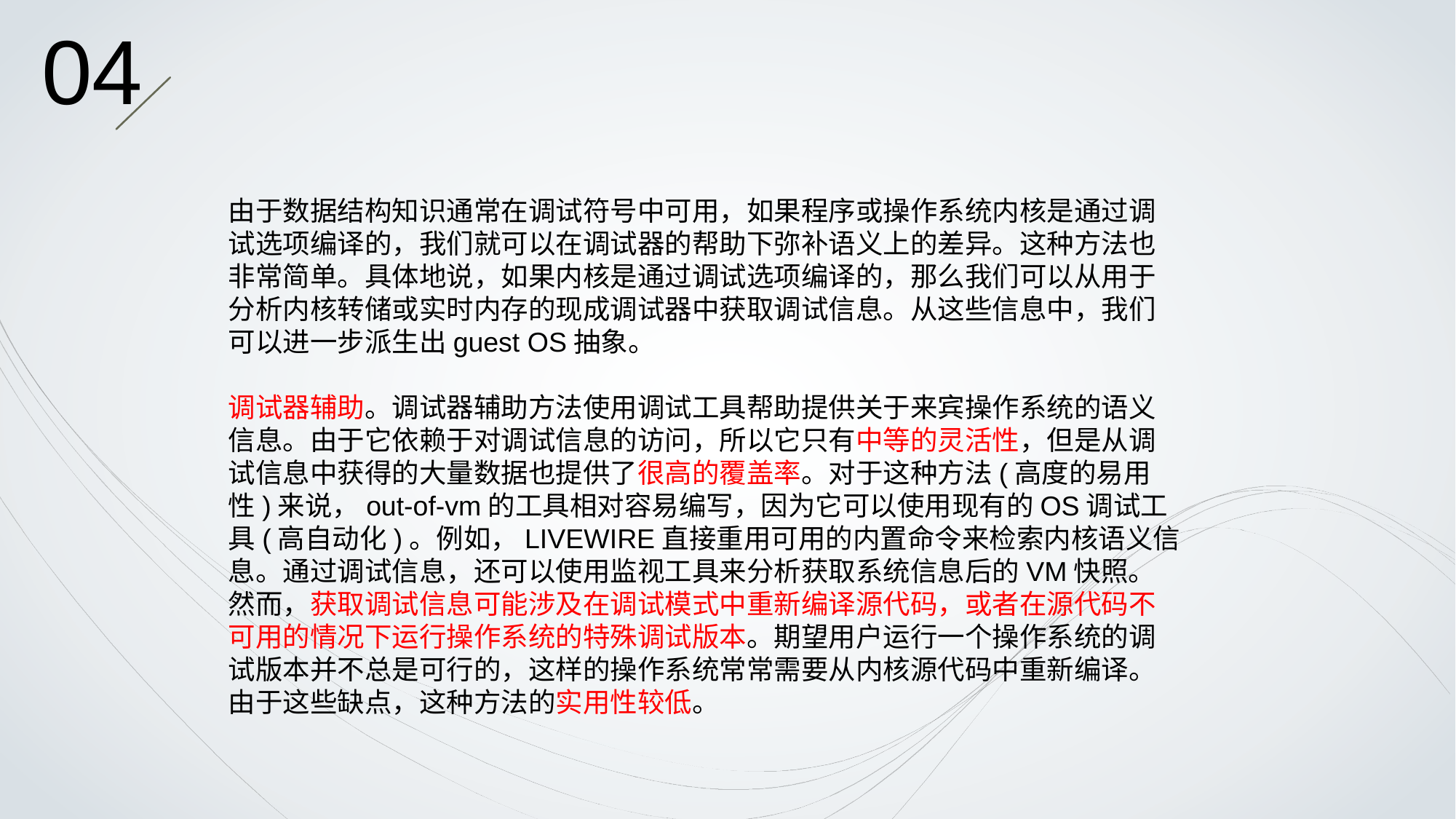

04
由于数据结构知识通常在调试符号中可用，如果程序或操作系统内核是通过调试选项编译的，我们就可以在调试器的帮助下弥补语义上的差异。这种方法也非常简单。具体地说，如果内核是通过调试选项编译的，那么我们可以从用于分析内核转储或实时内存的现成调试器中获取调试信息。从这些信息中，我们可以进一步派生出guest OS抽象。

调试器辅助。调试器辅助方法使用调试工具帮助提供关于来宾操作系统的语义信息。由于它依赖于对调试信息的访问，所以它只有中等的灵活性，但是从调试信息中获得的大量数据也提供了很高的覆盖率。对于这种方法(高度的易用性)来说，out-of-vm的工具相对容易编写，因为它可以使用现有的OS调试工具(高自动化)。例如，LIVEWIRE直接重用可用的内置命令来检索内核语义信息。通过调试信息，还可以使用监视工具来分析获取系统信息后的VM快照。然而，获取调试信息可能涉及在调试模式中重新编译源代码，或者在源代码不可用的情况下运行操作系统的特殊调试版本。期望用户运行一个操作系统的调试版本并不总是可行的，这样的操作系统常常需要从内核源代码中重新编译。由于这些缺点，这种方法的实用性较低。